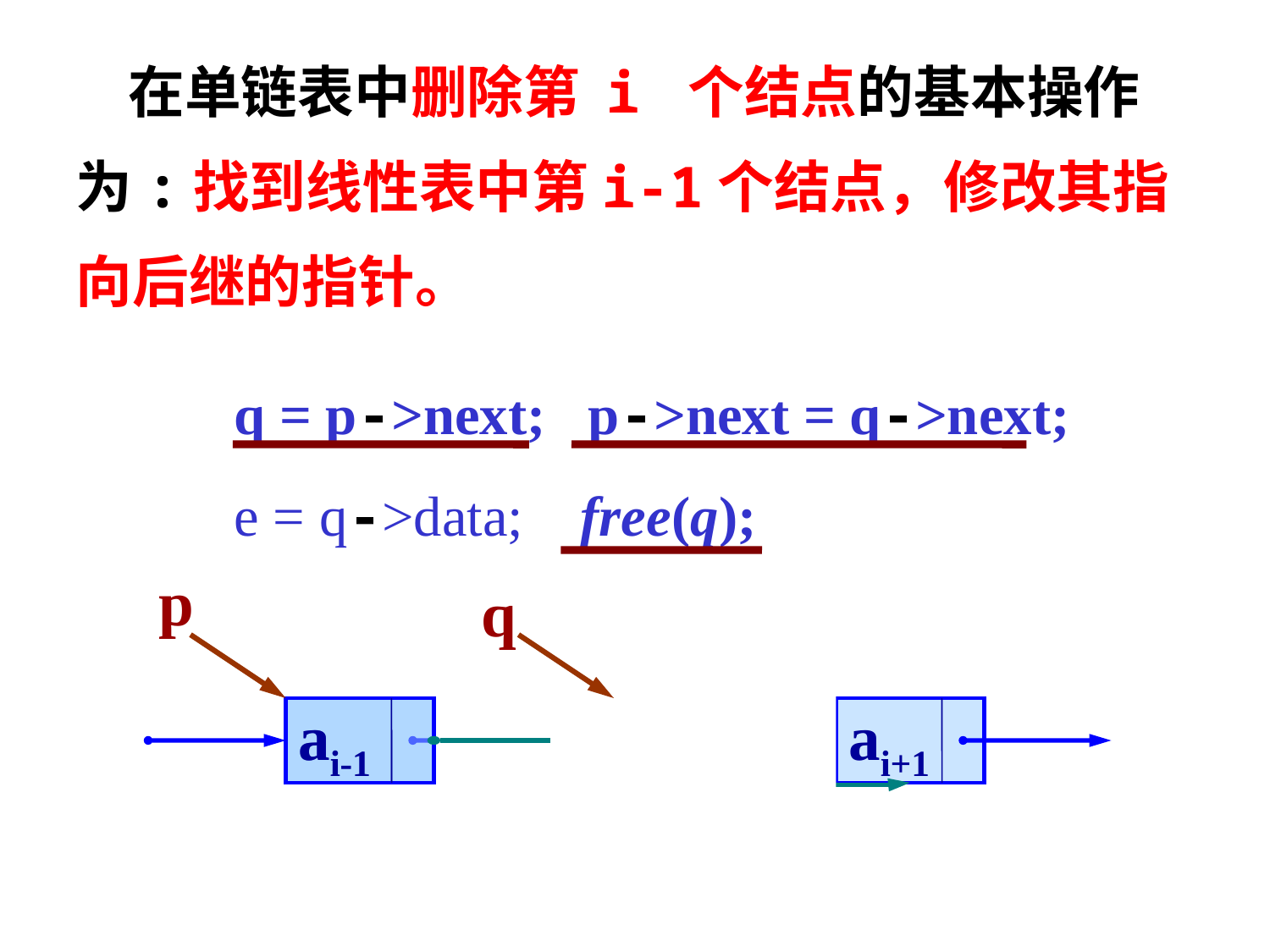

在单链表中删除第 i 个结点的基本操作为:找到线性表中第i-1个结点，修改其指向后继的指针。
q = p->next;   p->next = q->next;
e = q->data;    free(q);

p
q

ai-1

ai-1

ai

ai+1